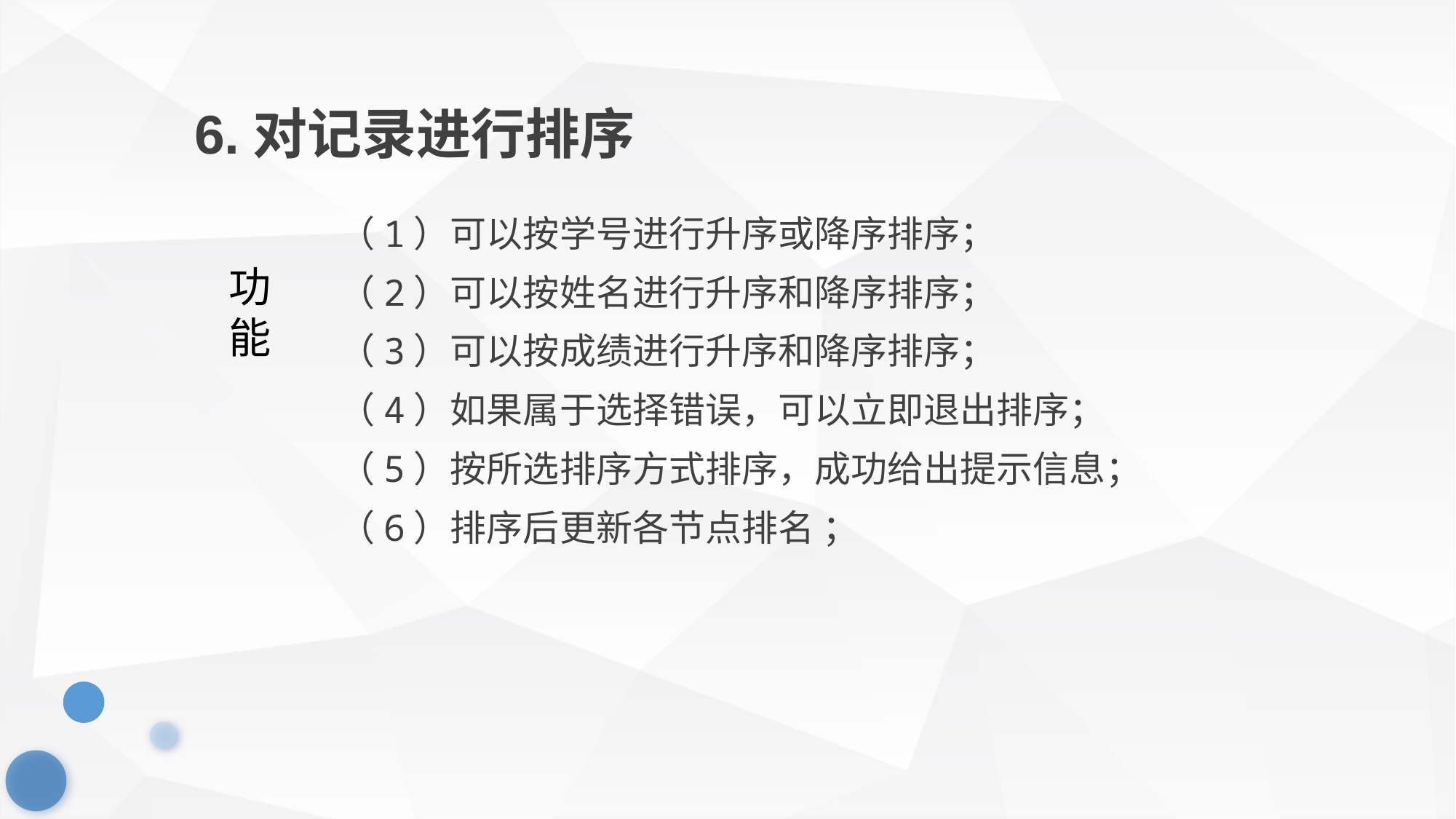

# 6.对记录进行排序
（1）可以按学号进行升序或降序排序；
（2）可以按姓名进行升序和降序排序；
（3）可以按成绩进行升序和降序排序；
（4）如果属于选择错误，可以立即退出排序；
（5）按所选排序方式排序，成功给出提示信息；
（6）排序后更新各节点排名 ；
功能